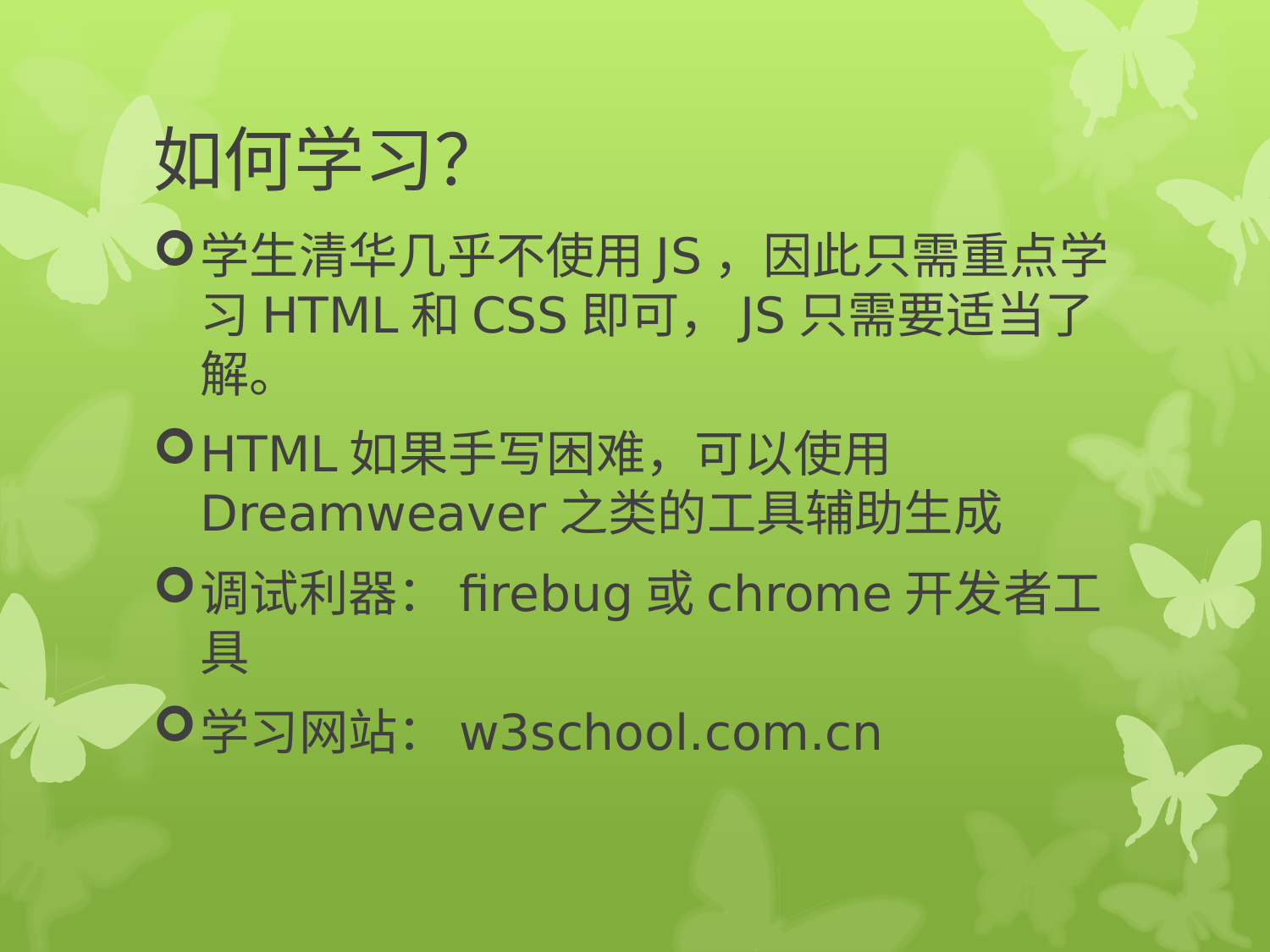

# 如何学习？
学生清华几乎不使用JS，因此只需重点学习HTML和CSS即可，JS只需要适当了解。
HTML如果手写困难，可以使用Dreamweaver之类的工具辅助生成
调试利器：firebug或chrome开发者工具
学习网站：w3school.com.cn